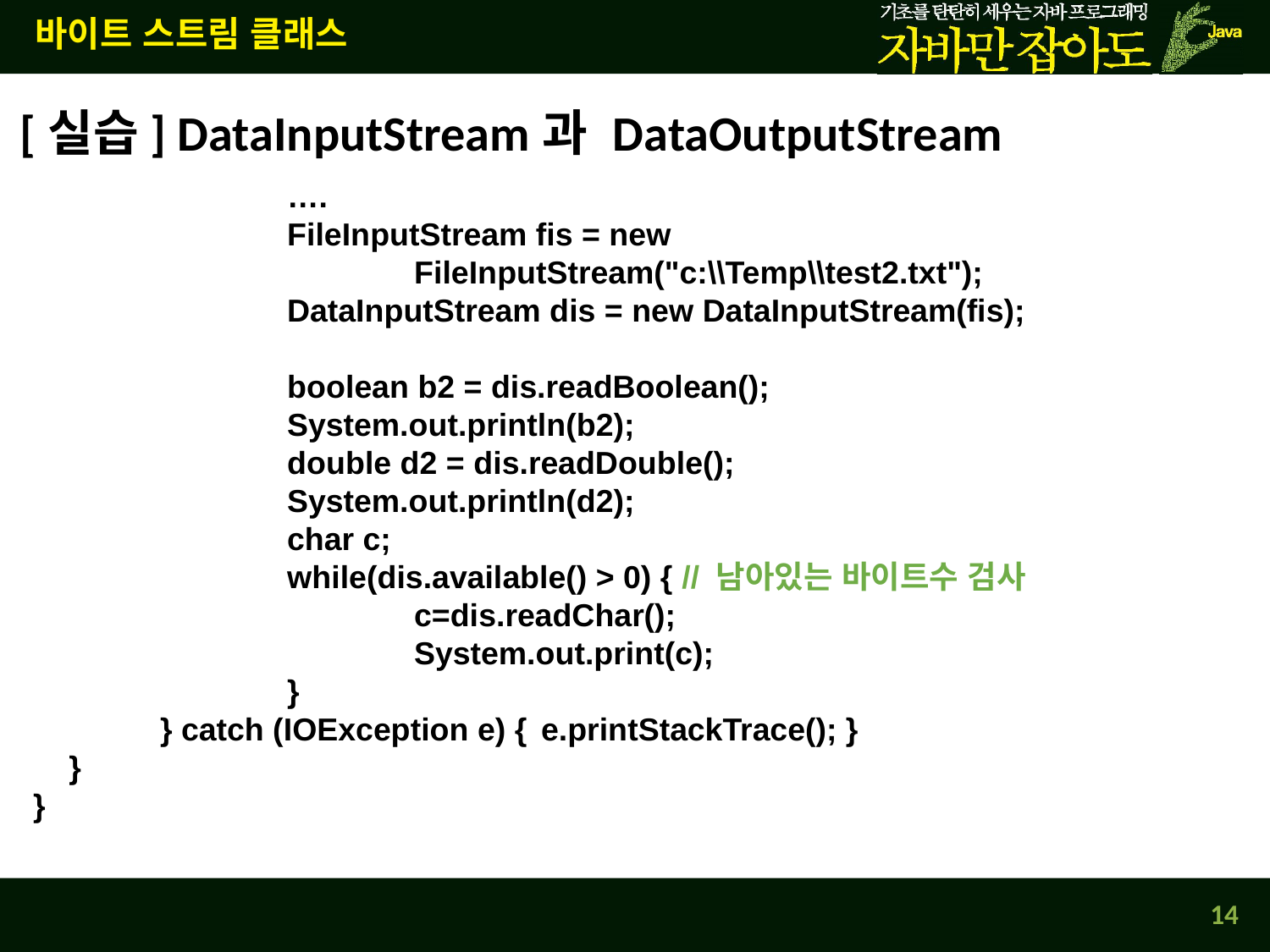

바이트 스트림 클래스
[실습] DataInputStream과 DataOutputStream
		….
		FileInputStream fis = new
			FileInputStream("c:\\Temp\\test2.txt");				DataInputStream dis = new DataInputStream(fis);

		boolean b2 = dis.readBoolean();
		System.out.println(b2);
		double d2 = dis.readDouble();
		System.out.println(d2);
		char c;
		while(dis.available() > 0) { // 남아있는 바이트수 검사
			c=dis.readChar();
			System.out.print(c);
		}
	} catch (IOException e) {	e.printStackTrace(); }
    }
}
14